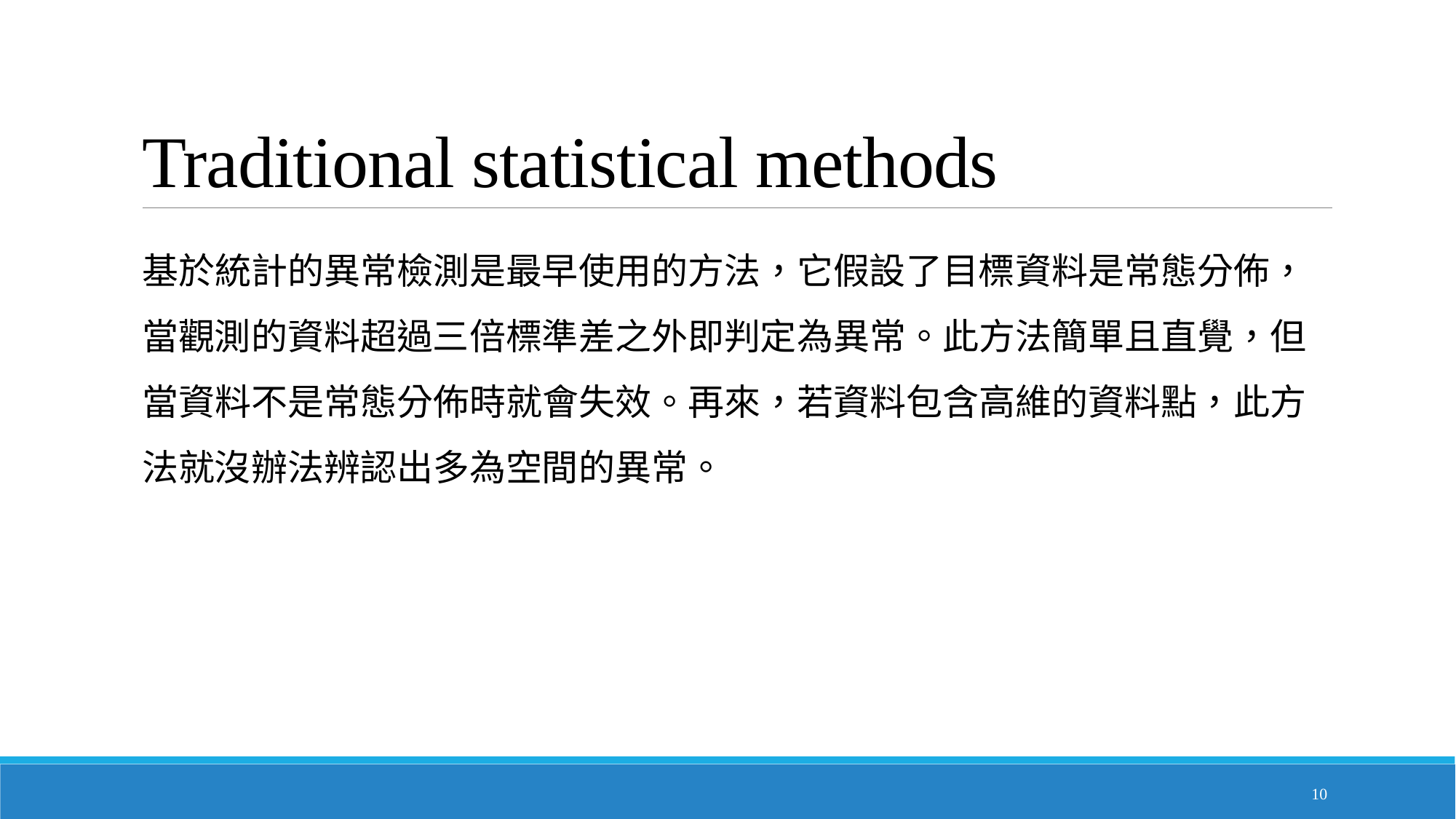

# Traditional statistical methods
基於統計的異常檢測是最早使用的方法，它假設了目標資料是常態分佈，當觀測的資料超過三倍標準差之外即判定為異常。此方法簡單且直覺，但當資料不是常態分佈時就會失效。再來，若資料包含高維的資料點，此方法就沒辦法辨認出多為空間的異常。
10